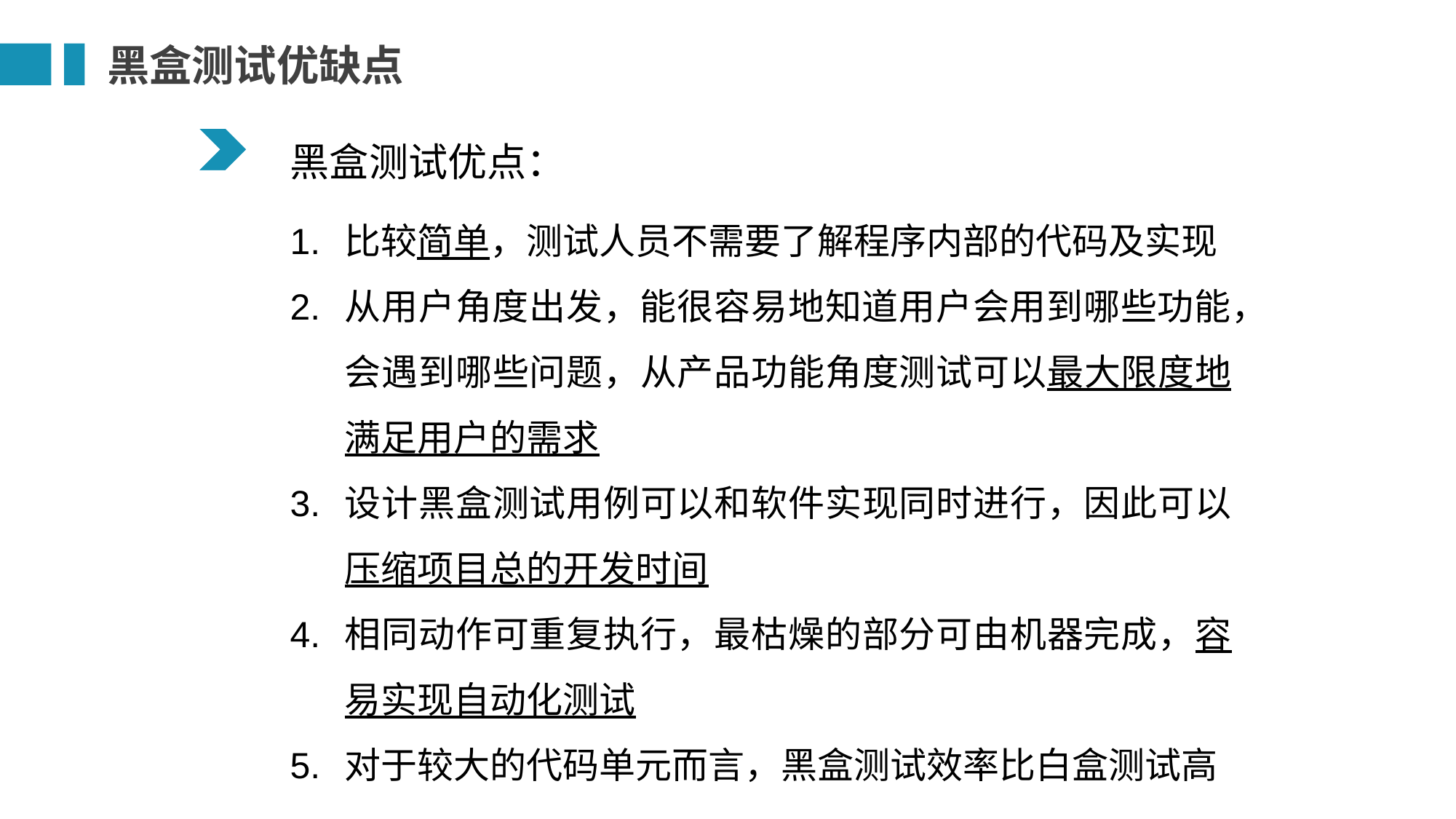

黑盒测试优缺点

黑盒测试优点：

比较简单，测试人员不需要了解程序内部的代码及实现
从用户角度出发，能很容易地知道用户会用到哪些功能，会遇到哪些问题，从产品功能角度测试可以最大限度地满足用户的需求
设计黑盒测试用例可以和软件实现同时进行，因此可以压缩项目总的开发时间
相同动作可重复执行，最枯燥的部分可由机器完成，容易实现自动化测试
对于较大的代码单元而言，黑盒测试效率比白盒测试高
10